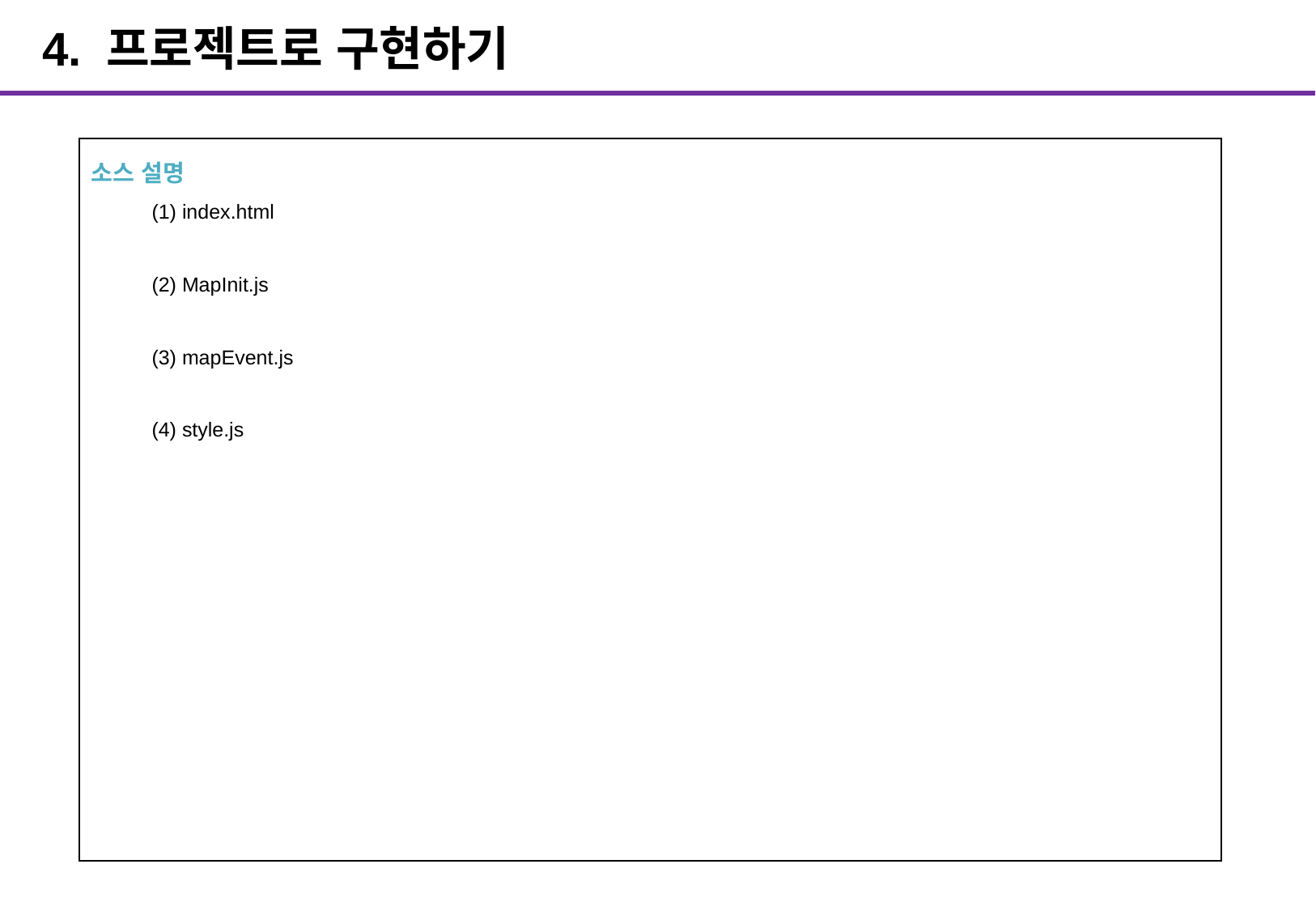

4. 프로젝트로 구현하기
소스 설명
index.html

MapInit.js

mapEvent.js

style.js